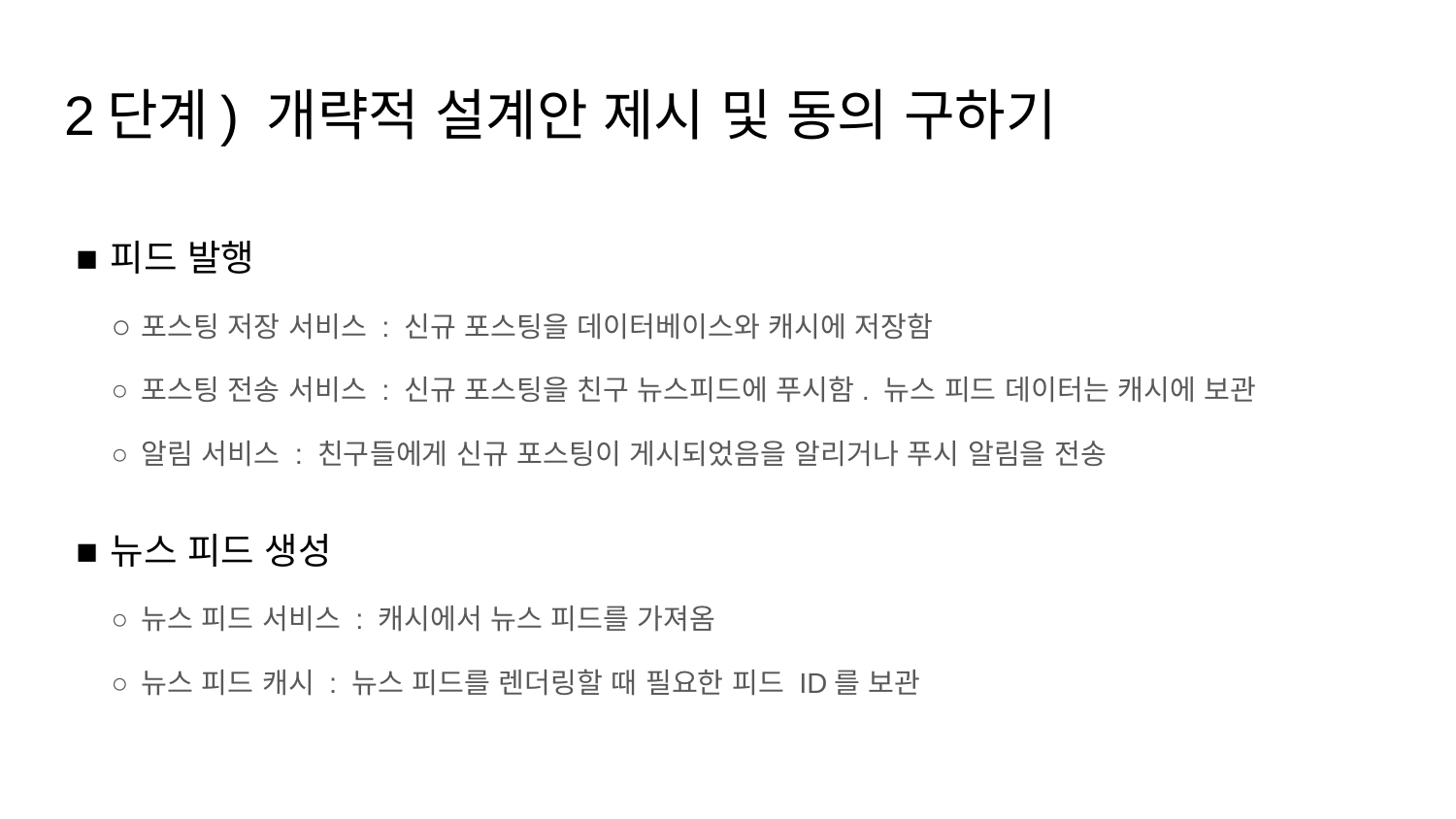

# 2단계) 개략적 설계안 제시 및 동의 구하기
피드 발행
포스팅 저장 서비스 : 신규 포스팅을 데이터베이스와 캐시에 저장함
포스팅 전송 서비스 : 신규 포스팅을 친구 뉴스피드에 푸시함. 뉴스 피드 데이터는 캐시에 보관
알림 서비스 : 친구들에게 신규 포스팅이 게시되었음을 알리거나 푸시 알림을 전송
뉴스 피드 생성
뉴스 피드 서비스 : 캐시에서 뉴스 피드를 가져옴
뉴스 피드 캐시 : 뉴스 피드를 렌더링할 때 필요한 피드 ID를 보관